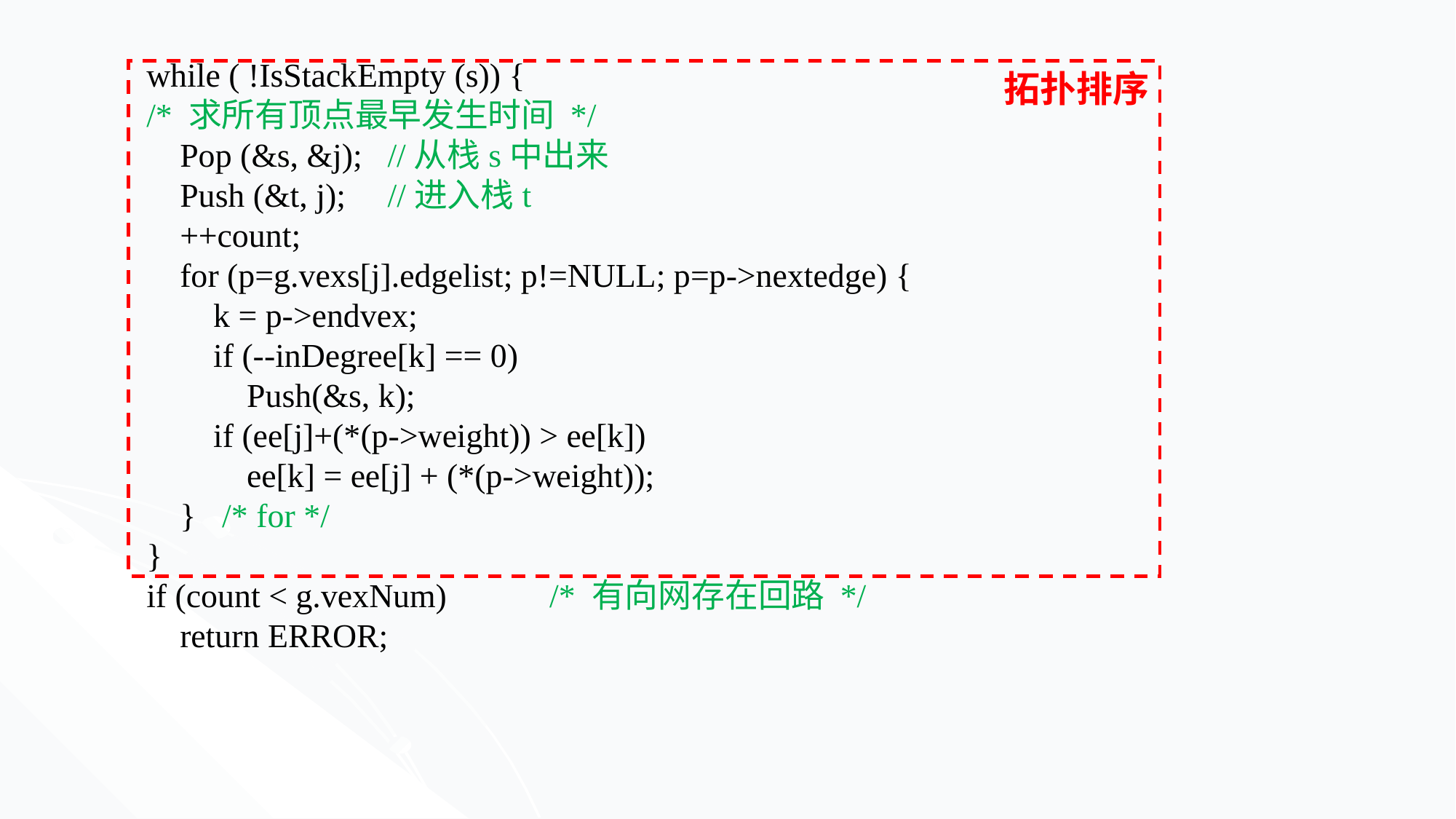

while ( !IsStackEmpty (s)) {
    /* 求所有顶点最早发生时间 */
        Pop (&s, &j);   //从栈s中出来
        Push (&t, j);     //进入栈t
        ++count;
        for (p=g.vexs[j].edgelist; p!=NULL; p=p->nextedge) {
            k = p->endvex;
            if (--inDegree[k] == 0)
                Push(&s, k);
            if (ee[j]+(*(p->weight)) > ee[k])
                ee[k] = ee[j] + (*(p->weight));
        }	/* for */
    }
    if (count < g.vexNum)	/* 有向网存在回路 */
        return ERROR;
拓扑排序